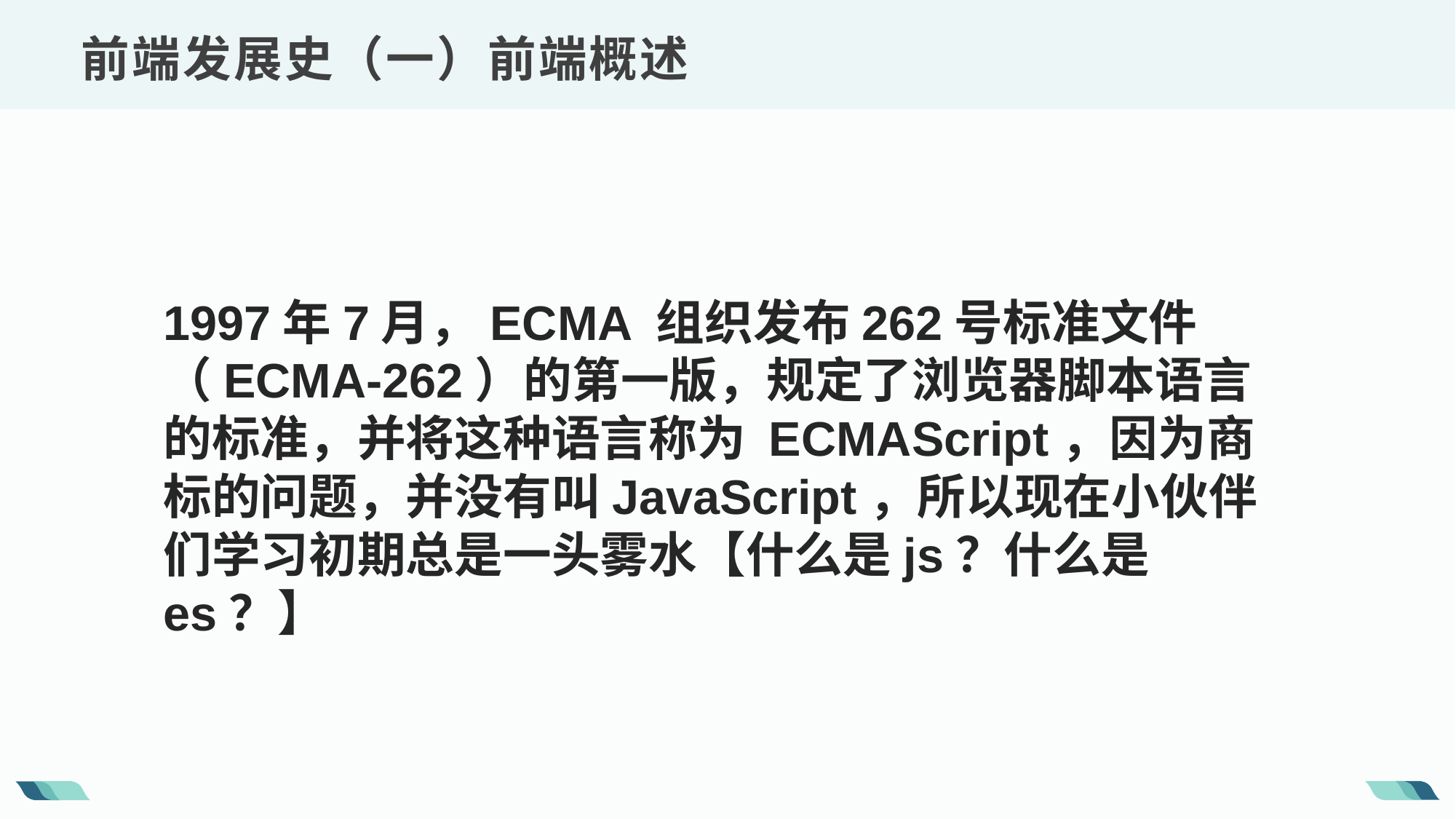

前端发展史（一）前端概述
1997年7月，ECMA 组织发布262号标准文件（ECMA-262）的第一版，规定了浏览器脚本语言的标准，并将这种语言称为 ECMAScript，因为商标的问题，并没有叫JavaScript，所以现在小伙伴们学习初期总是一头雾水【什么是js？什么是es？】